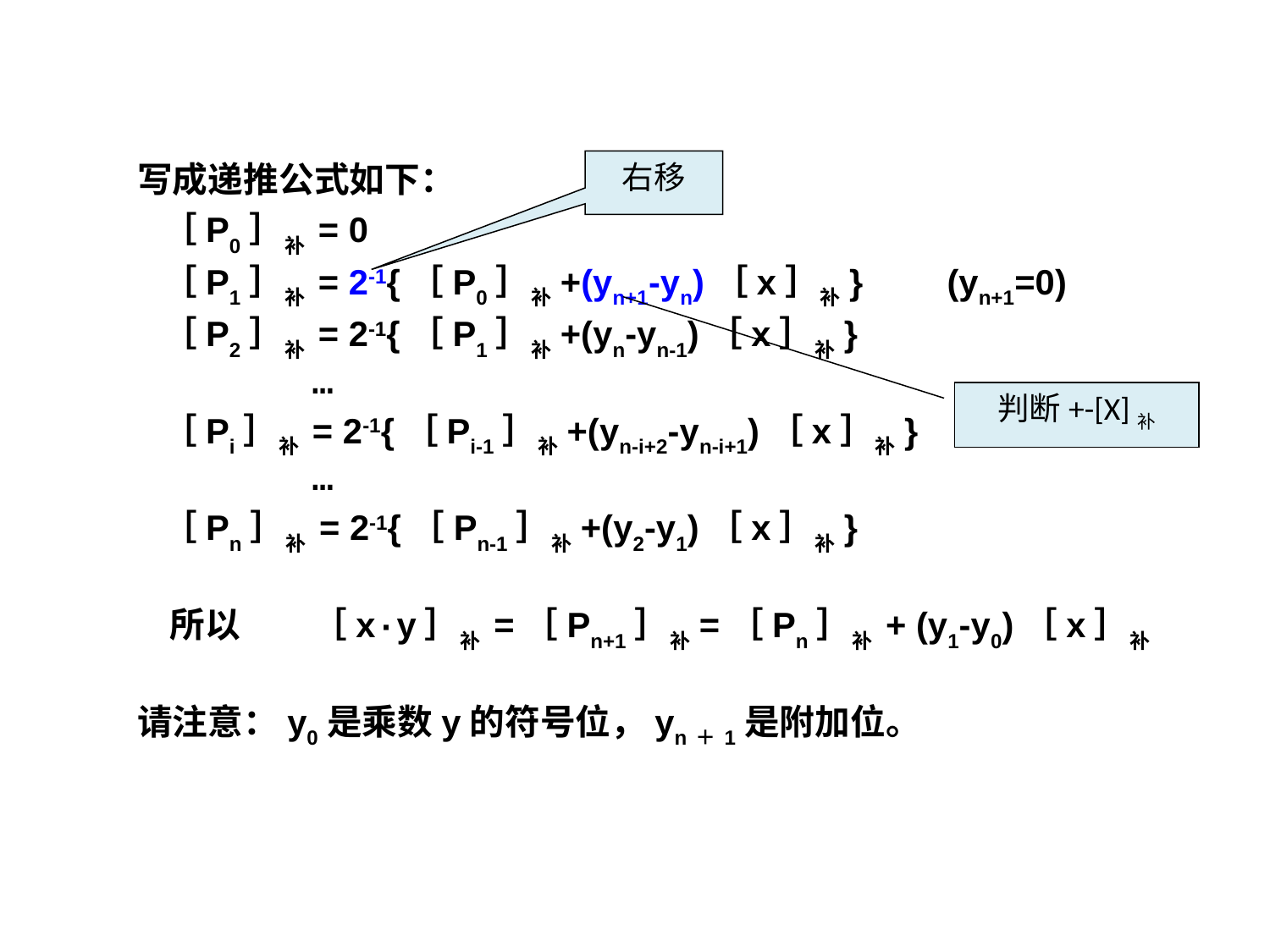

右移
写成递推公式如下：
  ［P0］补 = 0
  ［P1］补 = 2-1{［P0］补+(yn+1-yn)［x］补}	(yn+1=0)
  ［P2］补 = 2-1{［P1］补+(yn-yn-1)［x］补}
		…
  ［Pi］补 = 2-1{［Pi-1］补+(yn-i+2-yn-i+1)［x］补}
		…
  ［Pn］补 = 2-1{［Pn-1］补+(y2-y1)［x］补}

   所以	［x·y］补 =［Pn+1］补=［Pn］补 + (y1-y0)［x］补

请注意：y0是乘数y的符号位，yn＋1是附加位。
判断+-[X]补